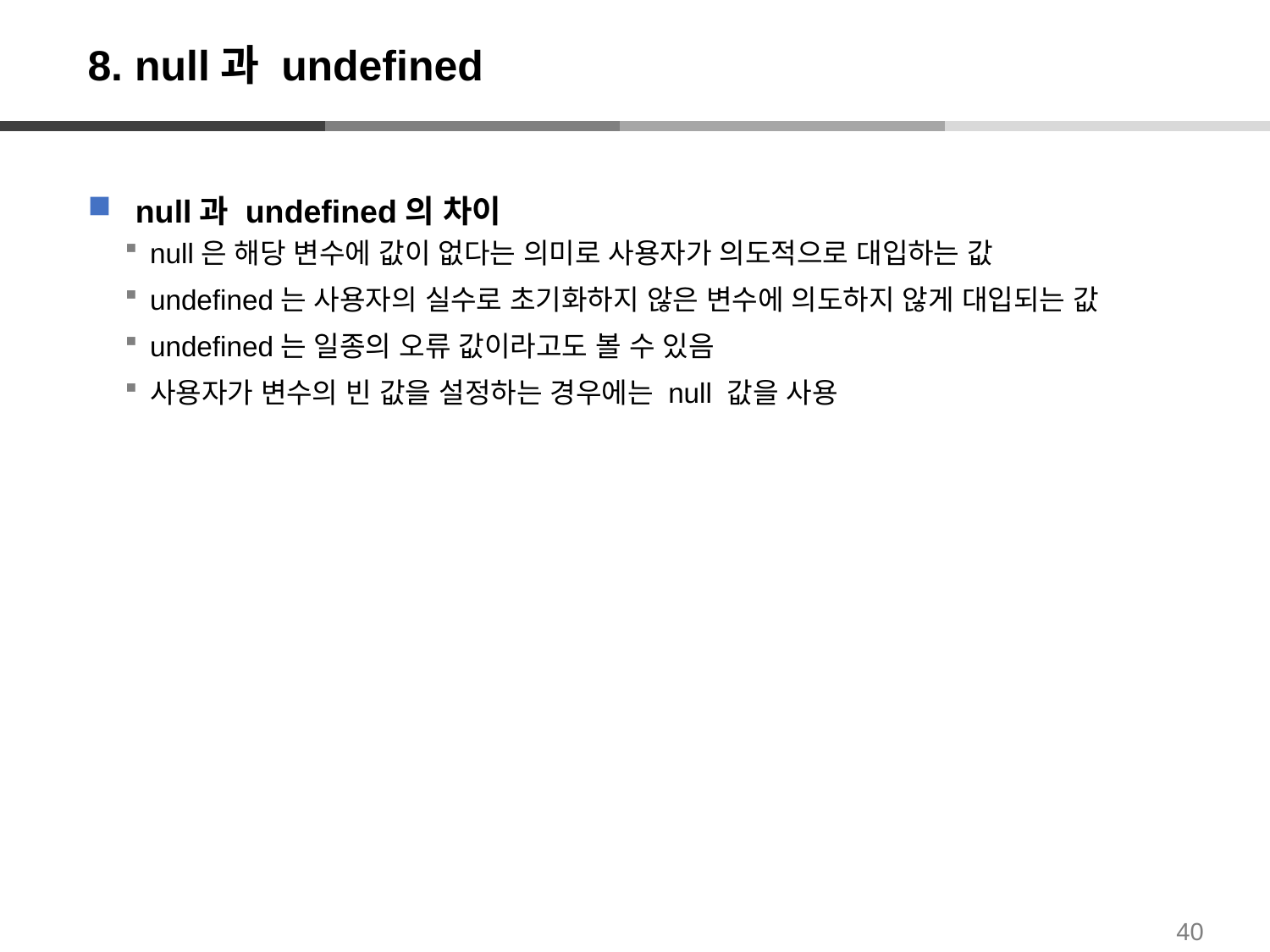

# 8. null과 undefined
null과 undefined의 차이
null은 해당 변수에 값이 없다는 의미로 사용자가 의도적으로 대입하는 값
undefined는 사용자의 실수로 초기화하지 않은 변수에 의도하지 않게 대입되는 값
undefined는 일종의 오류 값이라고도 볼 수 있음
사용자가 변수의 빈 값을 설정하는 경우에는 null 값을 사용